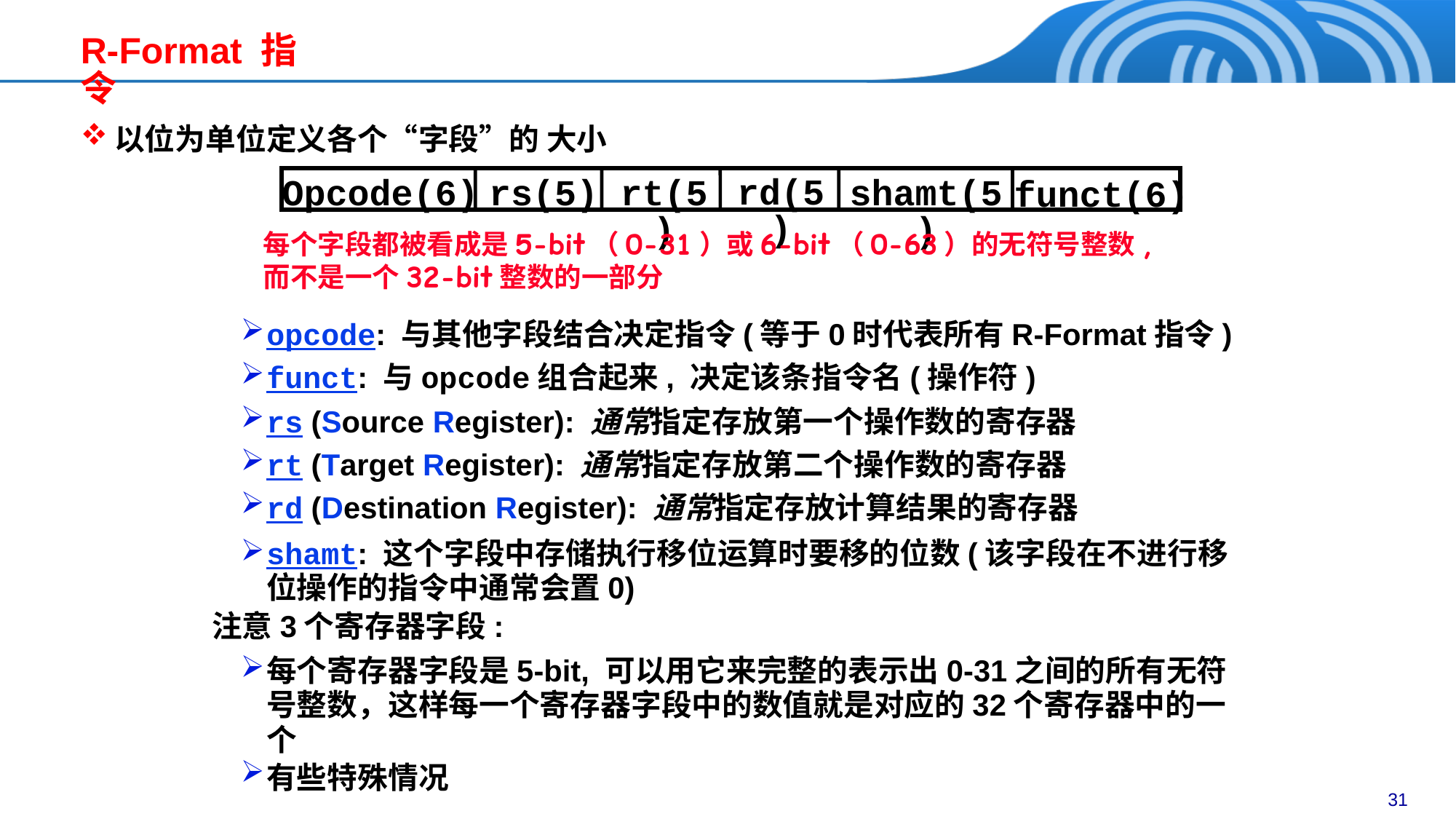

R-Format 指令
以位为单位定义各个“字段”的 大小

rd(5)
rt(5)
rs(5)
shamt(5)
Opcode(6)
funct(6)
每个字段都被看成是5-bit（0-31）或6-bit（0-63）的无符号整数, 而不是一个32-bit整数的一部分
opcode: 与其他字段结合决定指令(等于0时代表所有R-Format指令)
funct: 与opcode组合起来, 决定该条指令名(操作符)
rs (Source Register): 通常指定存放第一个操作数的寄存器
rt (Target Register): 通常指定存放第二个操作数的寄存器
rd (Destination Register): 通常指定存放计算结果的寄存器
shamt: 这个字段中存储执行移位运算时要移的位数(该字段在不进行移位操作的指令中通常会置0)
注意3个寄存器字段:
每个寄存器字段是5-bit, 可以用它来完整的表示出0-31之间的所有无符号整数，这样每一个寄存器字段中的数值就是对应的32个寄存器中的一个
有些特殊情况